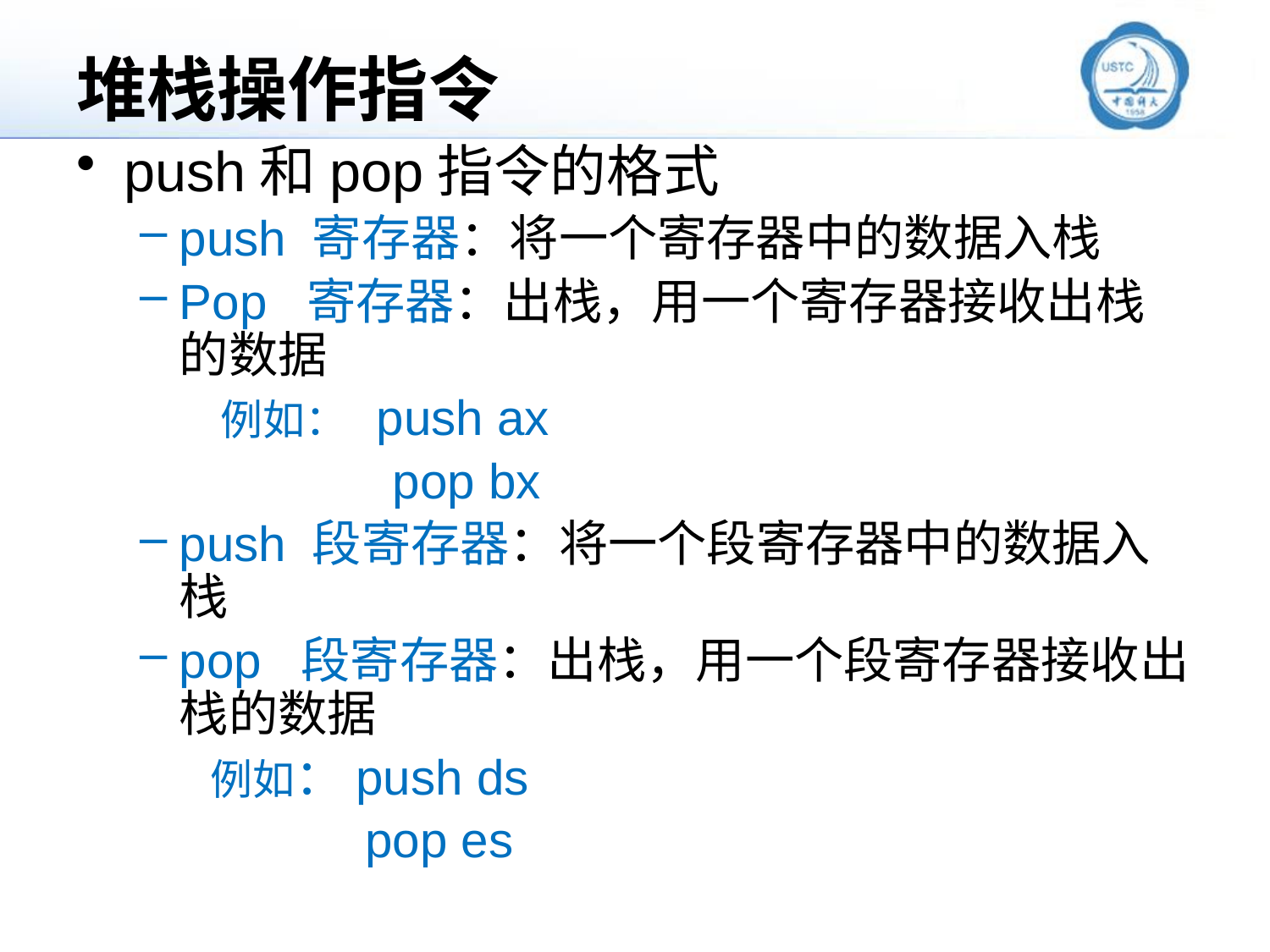

# 堆栈操作指令
push和pop指令的格式
push 寄存器：将一个寄存器中的数据入栈
Pop  寄存器：出栈，用一个寄存器接收出栈的数据
            例如：  push ax
                       pop bx
push 段寄存器：将一个段寄存器中的数据入栈
pop  段寄存器：出栈，用一个段寄存器接收出栈的数据
             例如：push ds
                     pop es